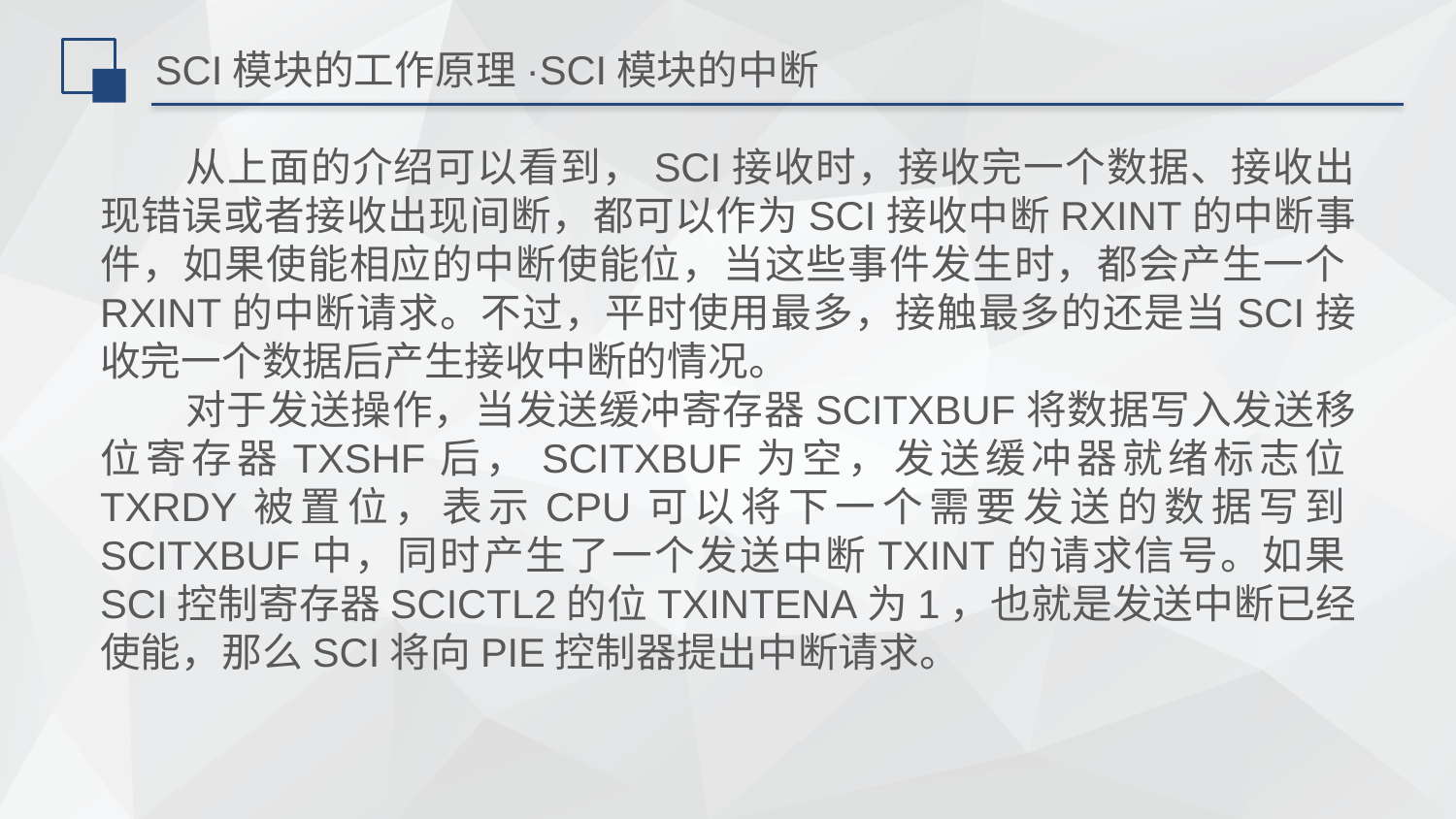

# SCI模块的工作原理·SCI模块的中断
从上面的介绍可以看到，SCI接收时，接收完一个数据、接收出现错误或者接收出现间断，都可以作为SCI接收中断RXINT的中断事件，如果使能相应的中断使能位，当这些事件发生时，都会产生一个RXINT的中断请求。不过，平时使用最多，接触最多的还是当SCI接收完一个数据后产生接收中断的情况。
对于发送操作，当发送缓冲寄存器SCITXBUF将数据写入发送移位寄存器TXSHF后，SCITXBUF为空，发送缓冲器就绪标志位TXRDY被置位，表示CPU可以将下一个需要发送的数据写到SCITXBUF中，同时产生了一个发送中断TXINT的请求信号。如果SCI控制寄存器SCICTL2的位TXINTENA为1，也就是发送中断已经使能，那么SCI将向PIE控制器提出中断请求。